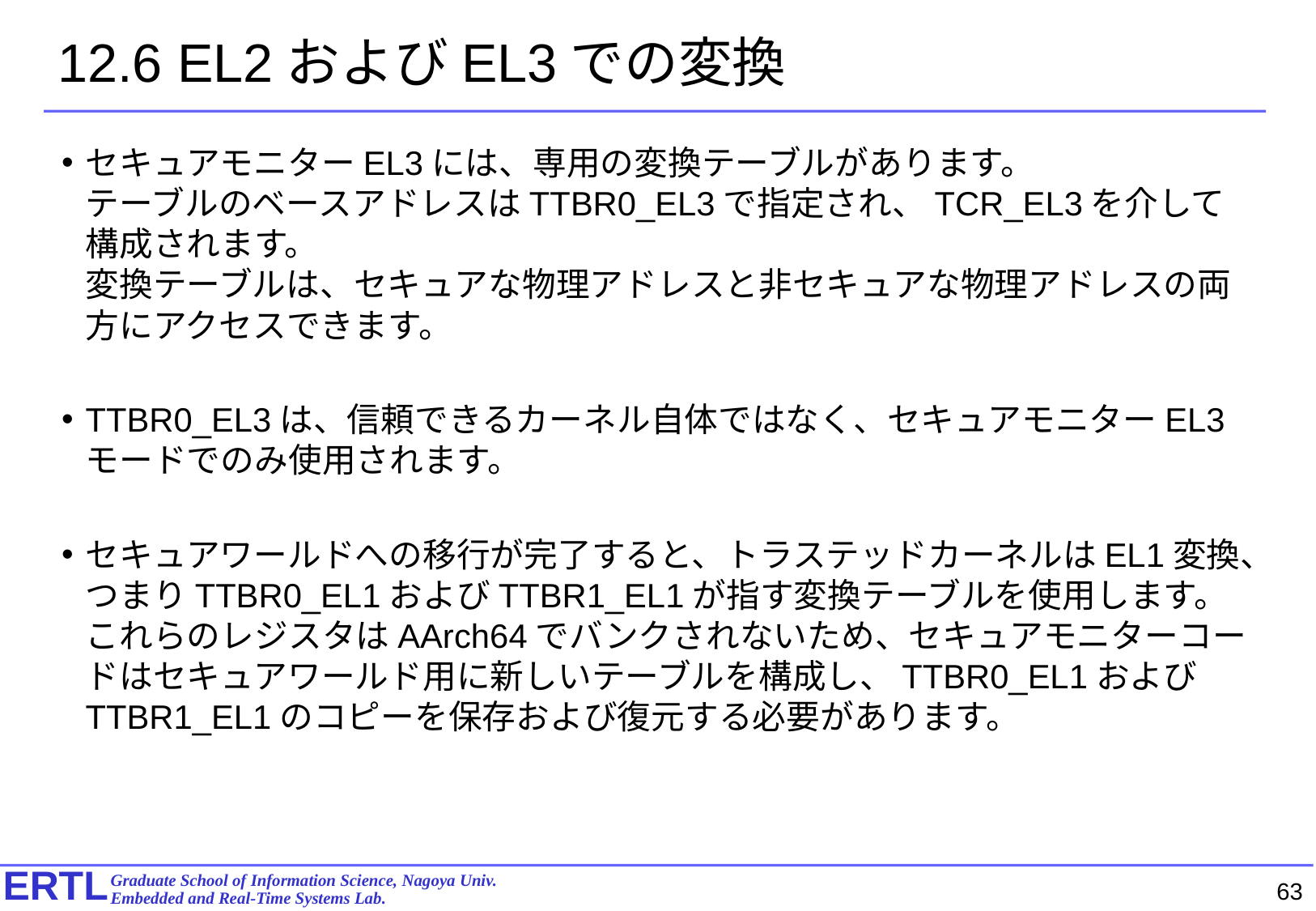

# 12.6 EL2およびEL3での変換
セキュアモニターEL3には、専用の変換テーブルがあります。
テーブルのベースアドレスはTTBR0_EL3で指定され、TCR_EL3を介して構成されます。
変換テーブルは、セキュアな物理アドレスと非セキュアな物理アドレスの両方にアクセスできます。

TTBR0_EL3は、信頼できるカーネル自体ではなく、セキュアモニターEL3モードでのみ使用されます。

セキュアワールドへの移行が完了すると、トラステッドカーネルはEL1変換、つまりTTBR0_EL1およびTTBR1_EL1が指す変換テーブルを使用します。
これらのレジスタはAArch64でバンクされないため、セキュアモニターコードはセキュアワールド用に新しいテーブルを構成し、TTBR0_EL1およびTTBR1_EL1のコピーを保存および復元する必要があります。

63